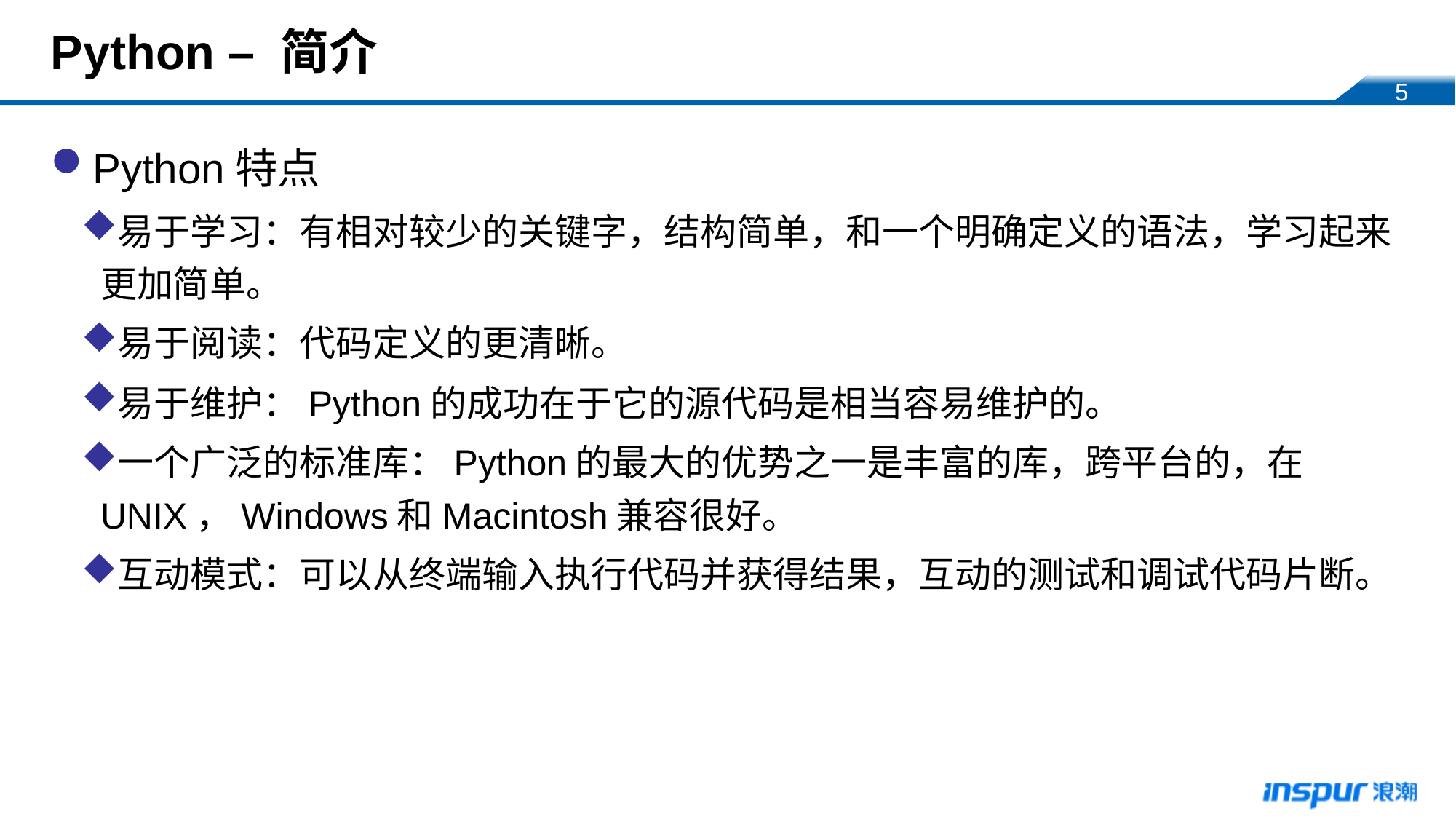

# Python – 简介
Python特点
易于学习：有相对较少的关键字，结构简单，和一个明确定义的语法，学习起来更加简单。
易于阅读：代码定义的更清晰。
易于维护：Python的成功在于它的源代码是相当容易维护的。
一个广泛的标准库：Python的最大的优势之一是丰富的库，跨平台的，在UNIX，Windows和Macintosh兼容很好。
互动模式：可以从终端输入执行代码并获得结果，互动的测试和调试代码片断。